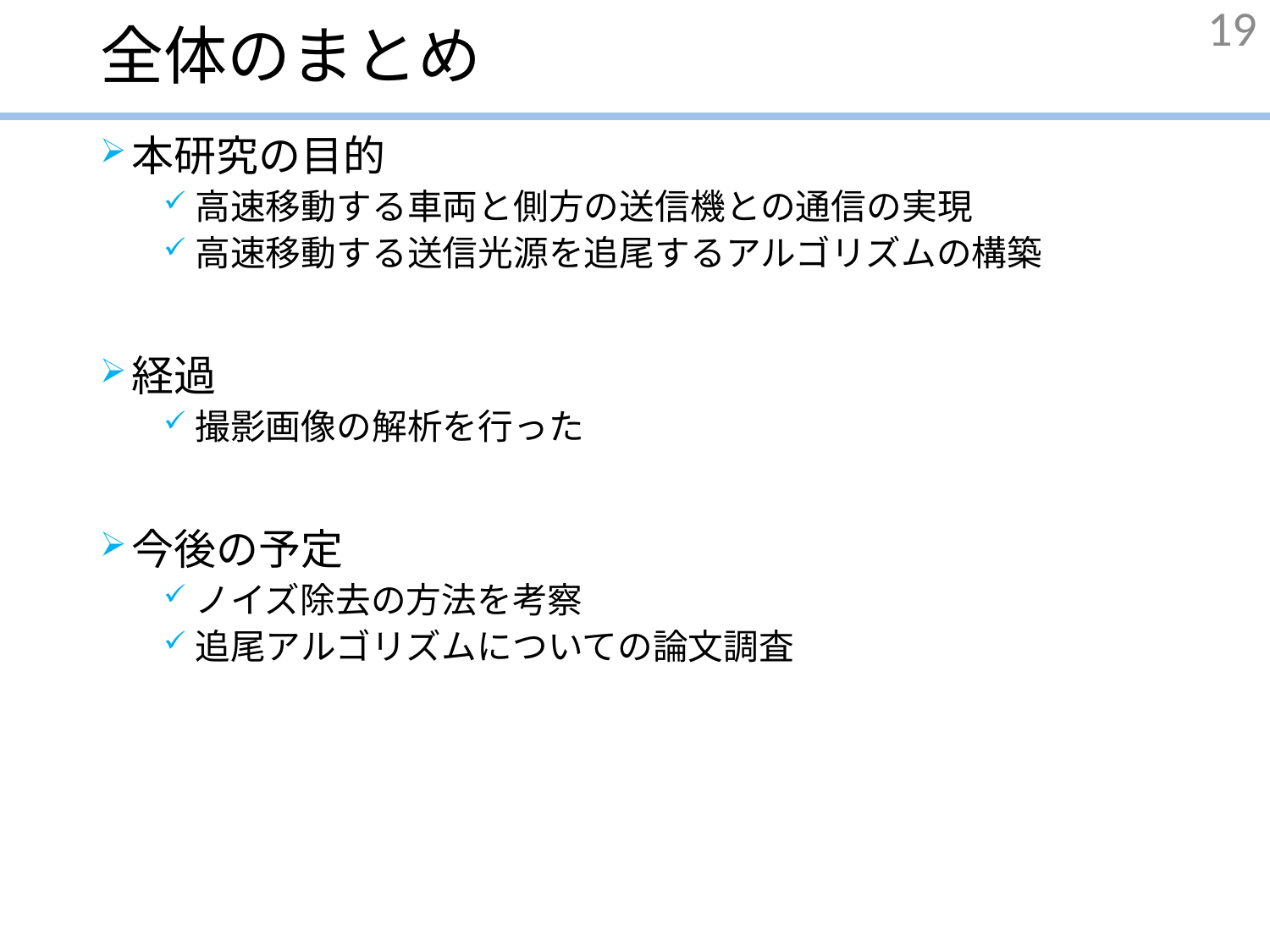

# 全体のまとめ
19
本研究の目的
高速移動する車両と側方の送信機との通信の実現
高速移動する送信光源を追尾するアルゴリズムの構築

経過
撮影画像の解析を行った

今後の予定
ノイズ除去の方法を考察
追尾アルゴリズムについての論文調査